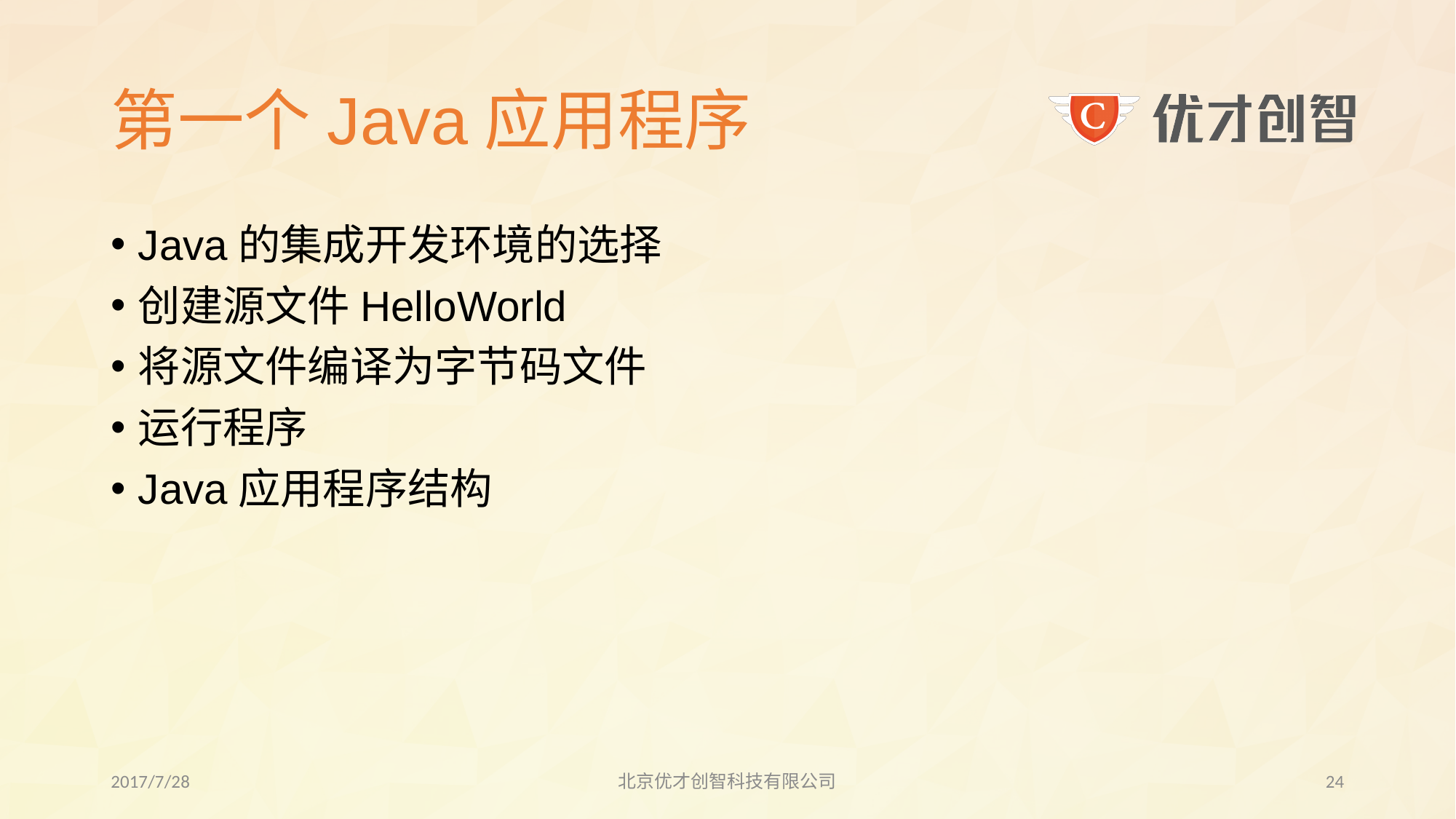

# 第一个Java应用程序
Java的集成开发环境的选择
创建源文件HelloWorld
将源文件编译为字节码文件
运行程序
Java应用程序结构
2017/7/28
北京优才创智科技有限公司
24